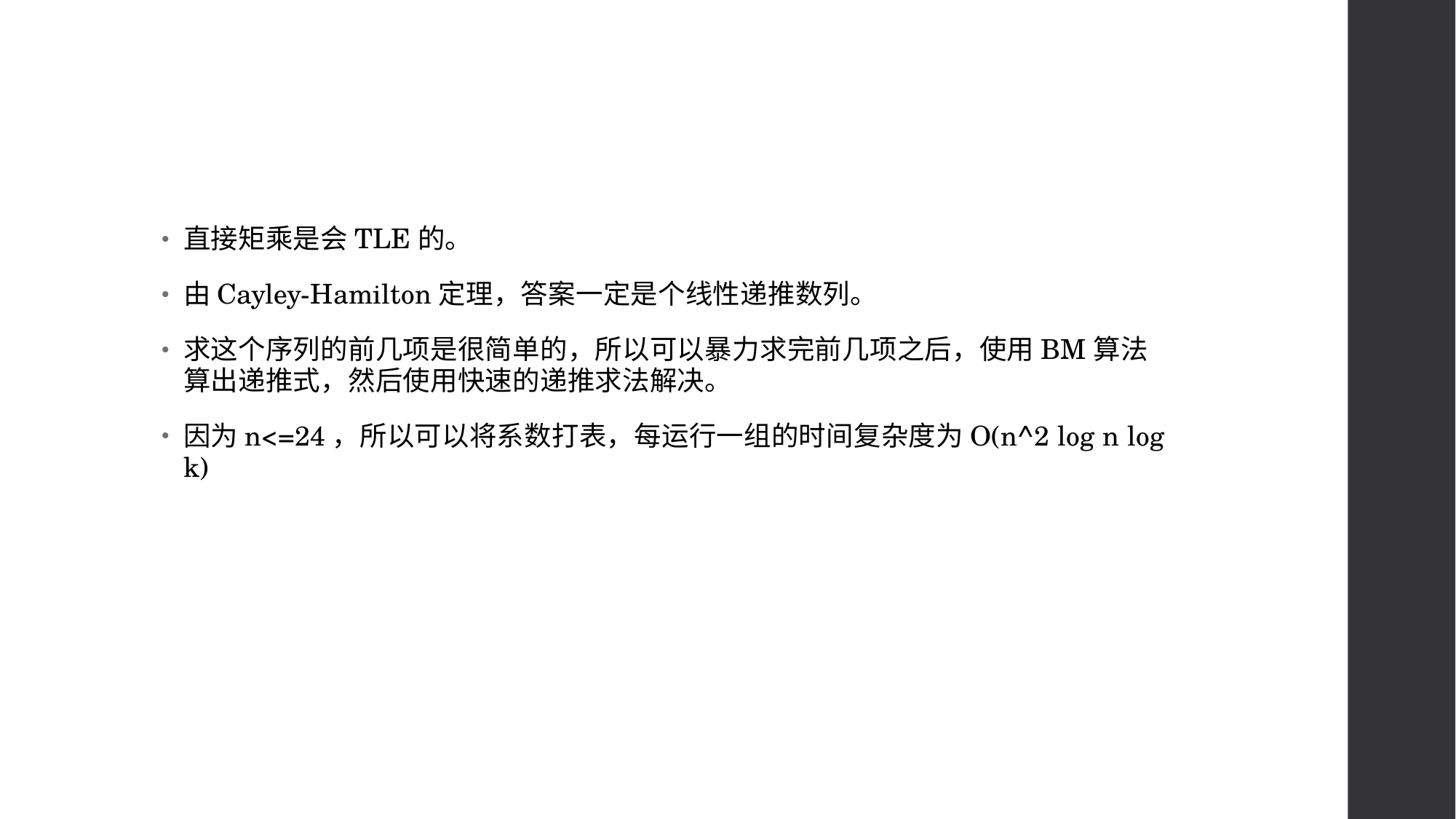

#
直接矩乘是会TLE的。
由Cayley-Hamilton定理，答案一定是个线性递推数列。
求这个序列的前几项是很简单的，所以可以暴力求完前几项之后，使用BM算法算出递推式，然后使用快速的递推求法解决。
因为n<=24，所以可以将系数打表，每运行一组的时间复杂度为O(n^2 log n log k)